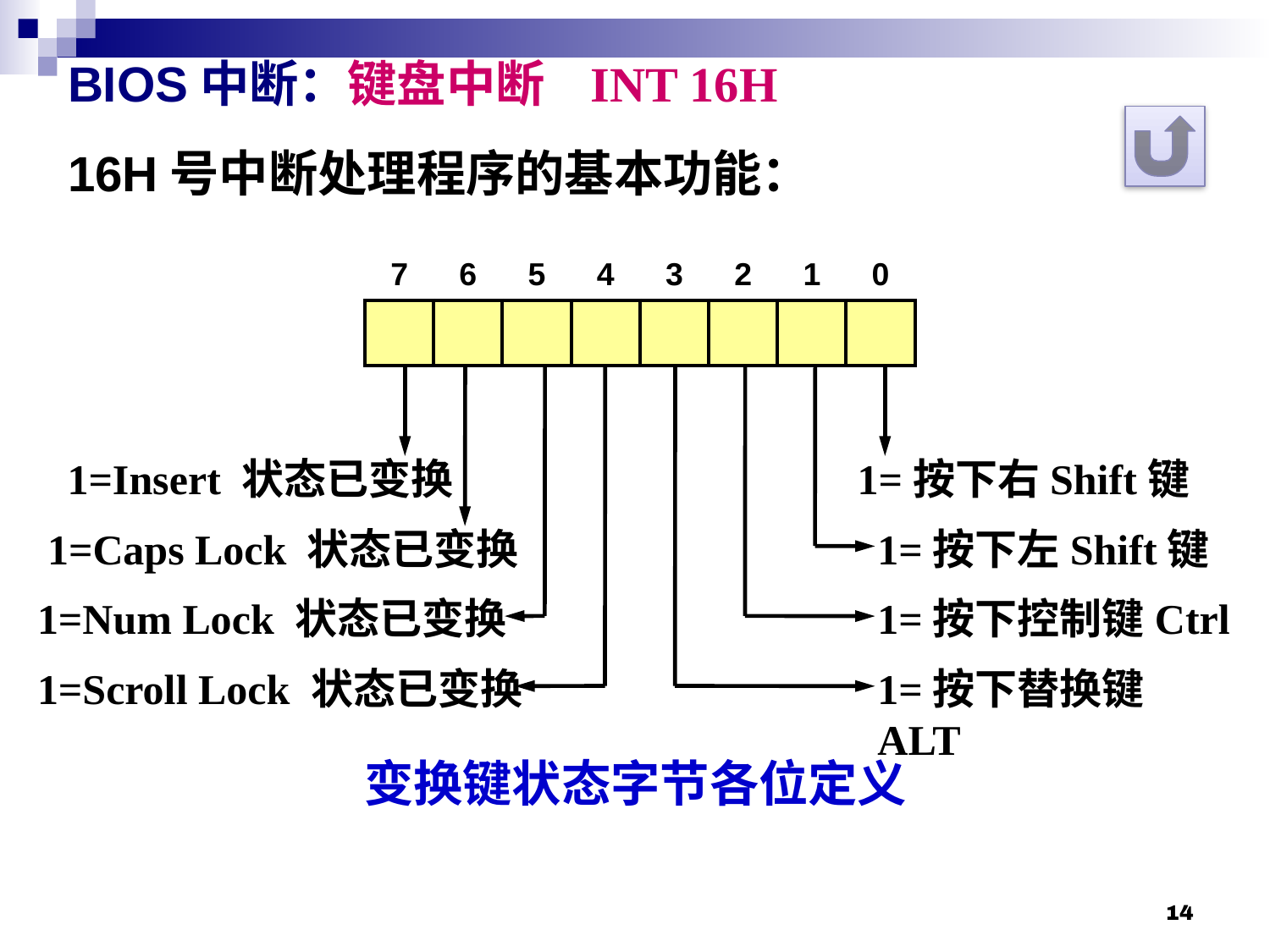

# BIOS中断：键盘中断   INT 16H

16H号中断处理程序的基本功能：
| 7 | 6 | 5 | 4 | 3 | 2 | 1 | 0 |
| --- | --- | --- | --- | --- | --- | --- | --- |
|  |  |  |  |  |  |  |  |
1=Insert 状态已变换
1=按下右Shift键
1=Caps Lock 状态已变换
1=按下左Shift键
1=Num Lock 状态已变换
1=按下控制键Ctrl
1=Scroll Lock 状态已变换
1=按下替换键ALT
变换键状态字节各位定义
14